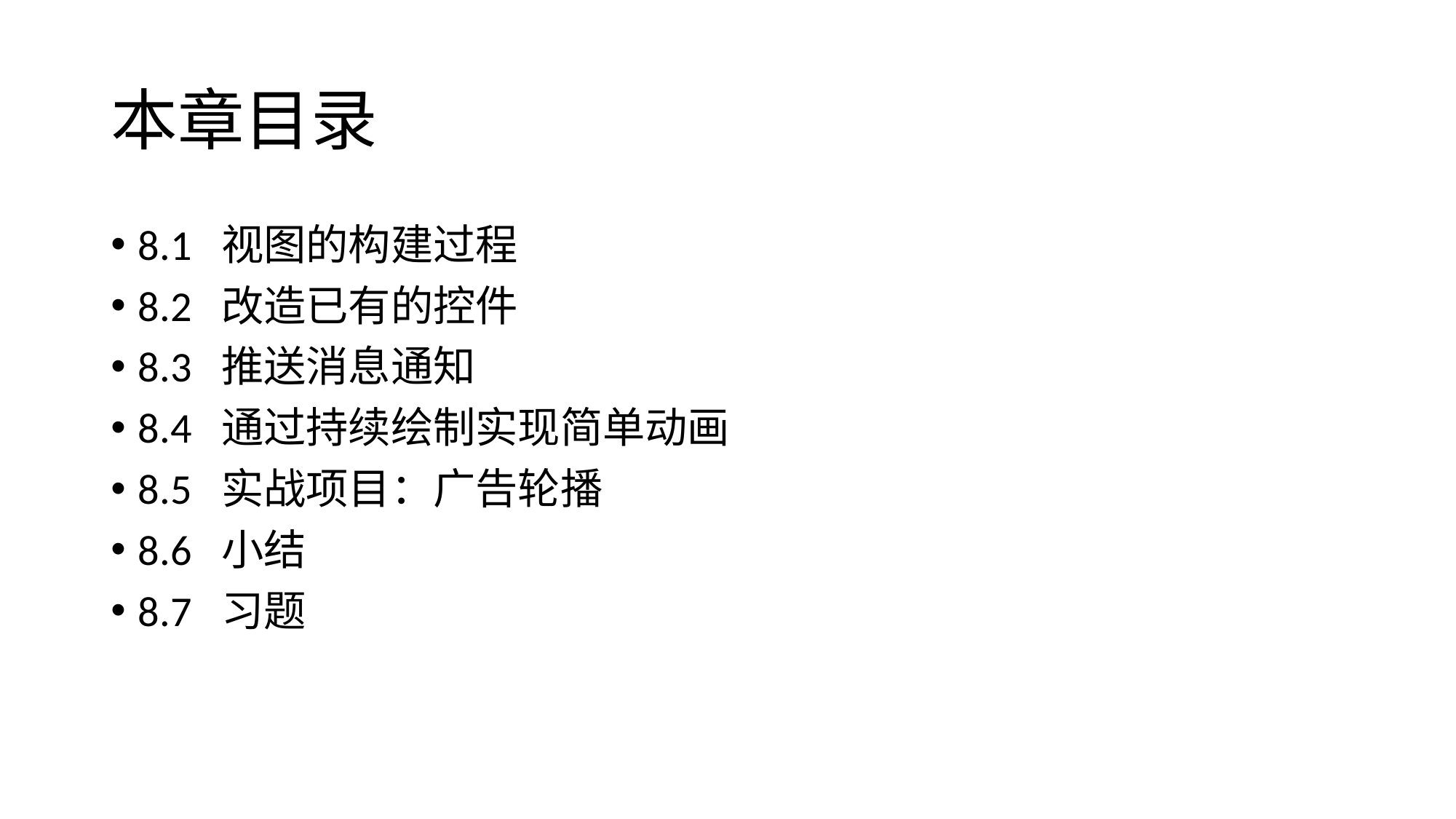

# 本章目录
8.1  视图的构建过程
8.2  改造已有的控件
8.3  推送消息通知
8.4  通过持续绘制实现简单动画
8.5  实战项目：广告轮播
8.6  小结
8.7  习题